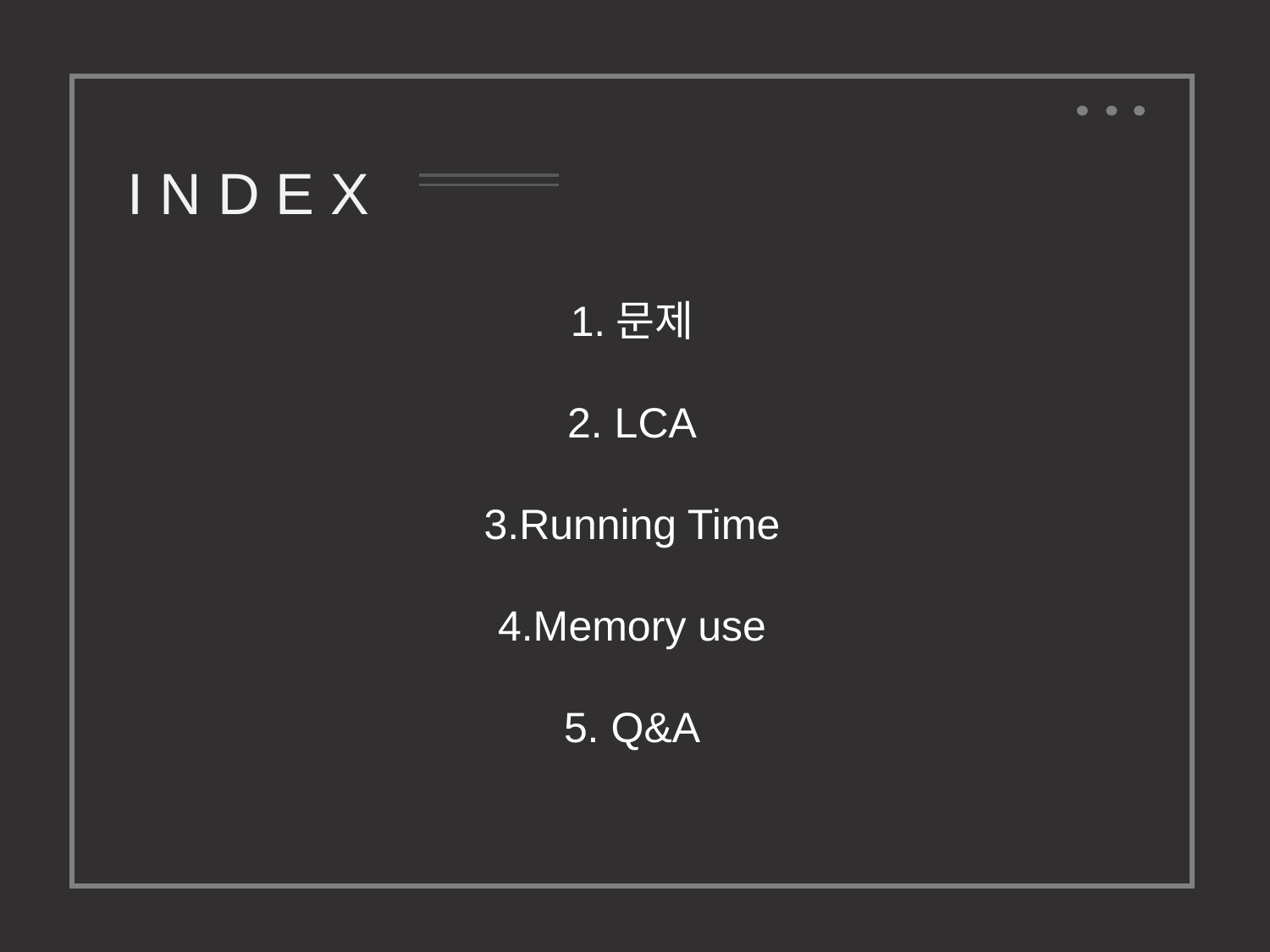

I N D E X
1.문제
2. LCA
3.Running Time
4.Memory use
5. Q&A